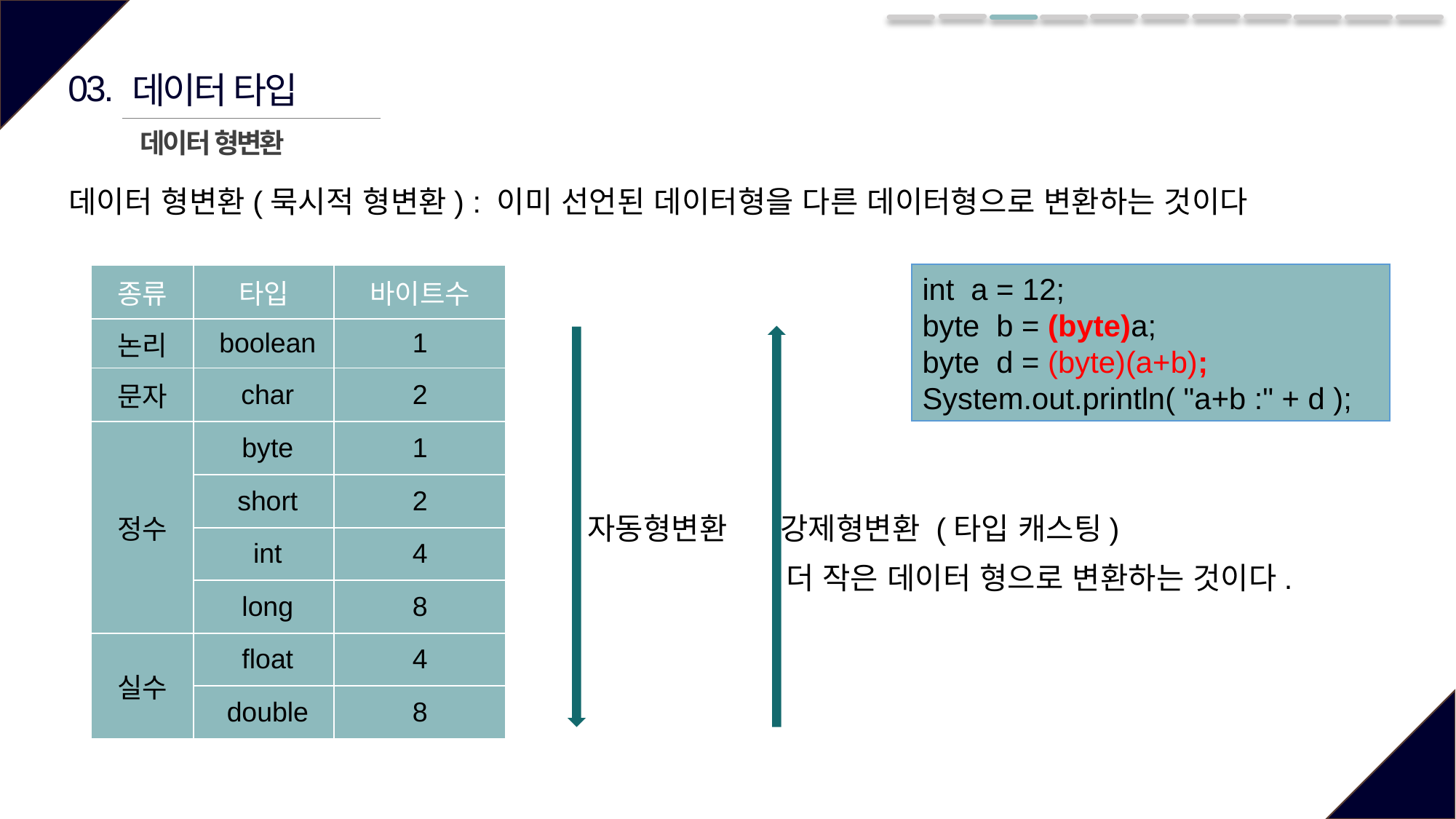

03.
데이터 타입
데이터 형변환
데이터 형변환(묵시적 형변환) : 이미 선언된 데이터형을 다른 데이터형으로 변환하는 것이다
int  a = 12;
byte  b = (byte)a;
byte  d = (byte)(a+b);
System.out.println( "a+b :" + d );
| 종류 | 타입 | 바이트수 |
| --- | --- | --- |
| 논리 | boolean | 1 |
| 문자 | char | 2 |
| 정수 | byte | 1 |
|  | short | 2 |
|  | int | 4 |
|  | long | 8 |
| 실수 | float | 4 |
|  | double | 8 |

자동형변환
강제형변환 (타입 캐스팅)
더 작은 데이터 형으로 변환하는 것이다.